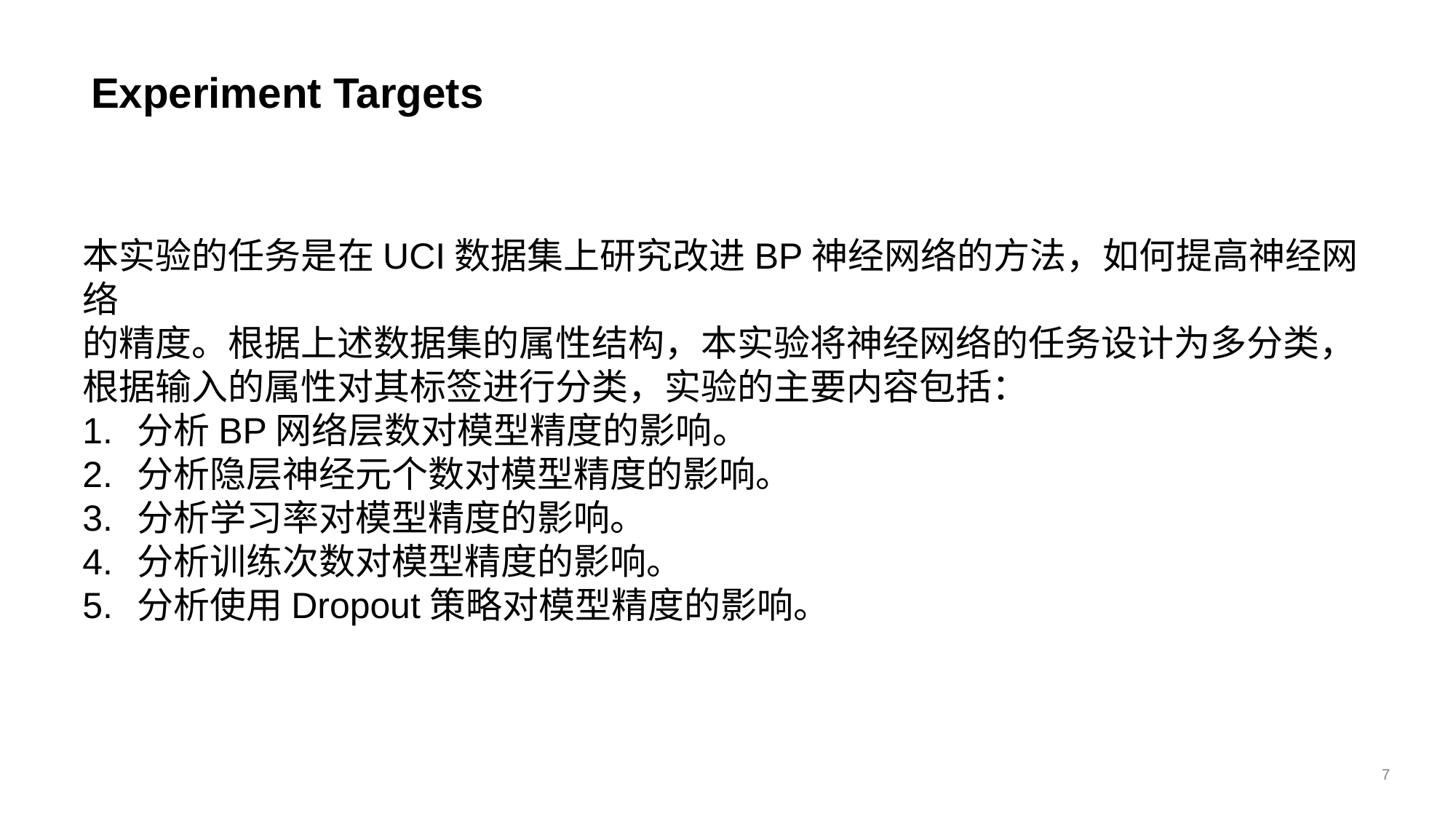

# Experiment Targets
本实验的任务是在UCI数据集上研究改进BP神经网络的方法，如何提高神经网络
的精度。根据上述数据集的属性结构，本实验将神经网络的任务设计为多分类，
根据输入的属性对其标签进行分类，实验的主要内容包括：
分析BP网络层数对模型精度的影响。
分析隐层神经元个数对模型精度的影响。
分析学习率对模型精度的影响。
分析训练次数对模型精度的影响。
分析使用Dropout策略对模型精度的影响。
7